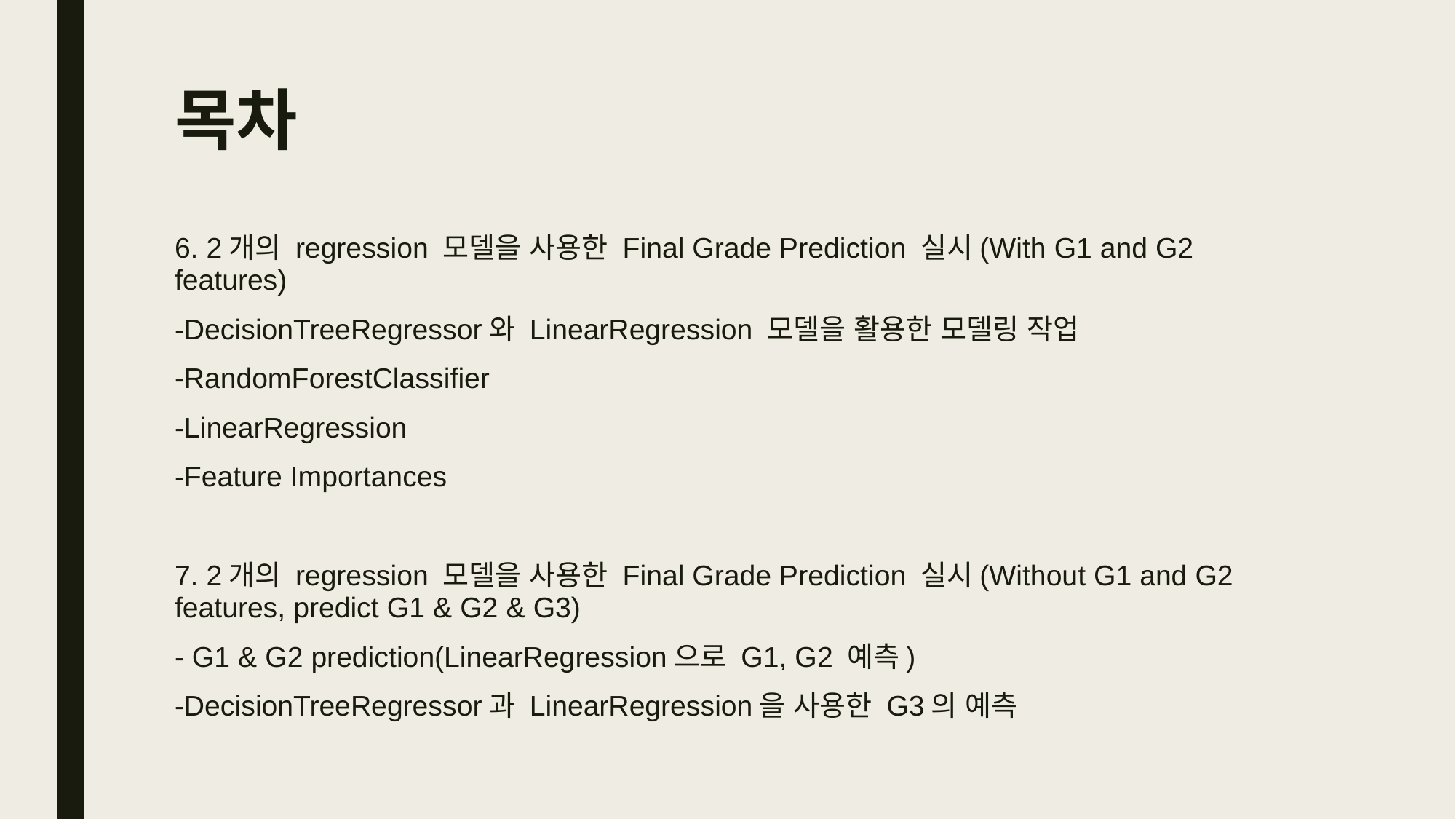

# 목차
6. 2개의 regression 모델을 사용한 Final Grade Prediction 실시(With G1 and G2 features)
-DecisionTreeRegressor와 LinearRegression 모델을 활용한 모델링 작업
-RandomForestClassifier
-LinearRegression
-Feature Importances

7. 2개의 regression 모델을 사용한 Final Grade Prediction 실시(Without G1 and G2 features, predict G1 & G2 & G3)
- G1 & G2 prediction(LinearRegression으로 G1, G2 예측)
-DecisionTreeRegressor과 LinearRegression을 사용한 G3의 예측